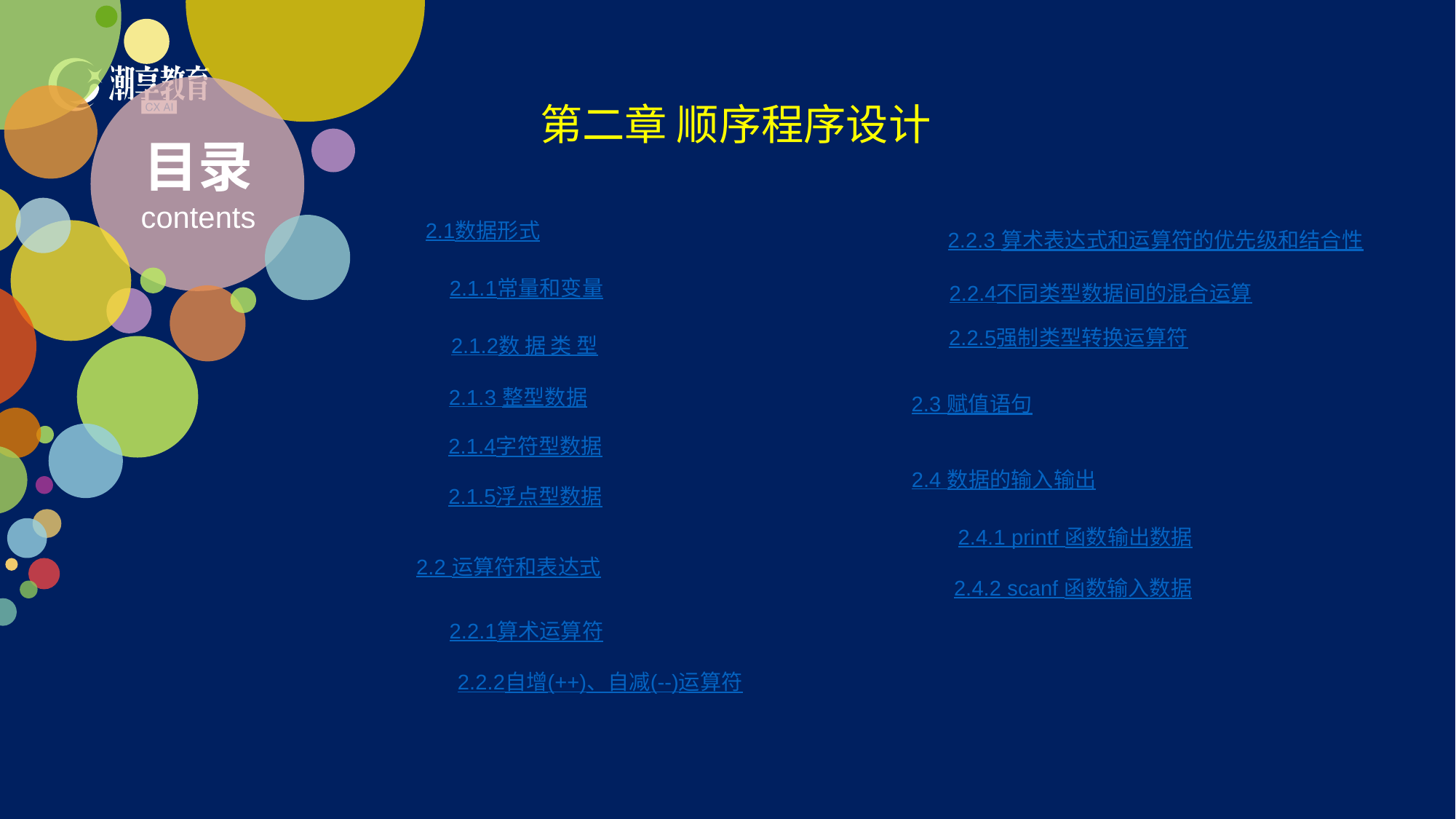

第二章 顺序程序设计

目录
contents

2.1数据形式

2.2.3 算术表达式和运算符的优先级和结合性

2.1.1常量和变量
2.2.4不同类型数据间的混合运算

2.2.5强制类型转换运算符
2.1.2数 据 类 型

2.1.3 整型数据
2.3 赋值语句

2.1.4字符型数据

2.4 数据的输入输出

2.1.5浮点型数据

2.4.1 printf 函数输出数据
2.2 运算符和表达式

2.4.2 scanf 函数输入数据

2.2.1算术运算符
2.2.2自增(++)、自减(--)运算符